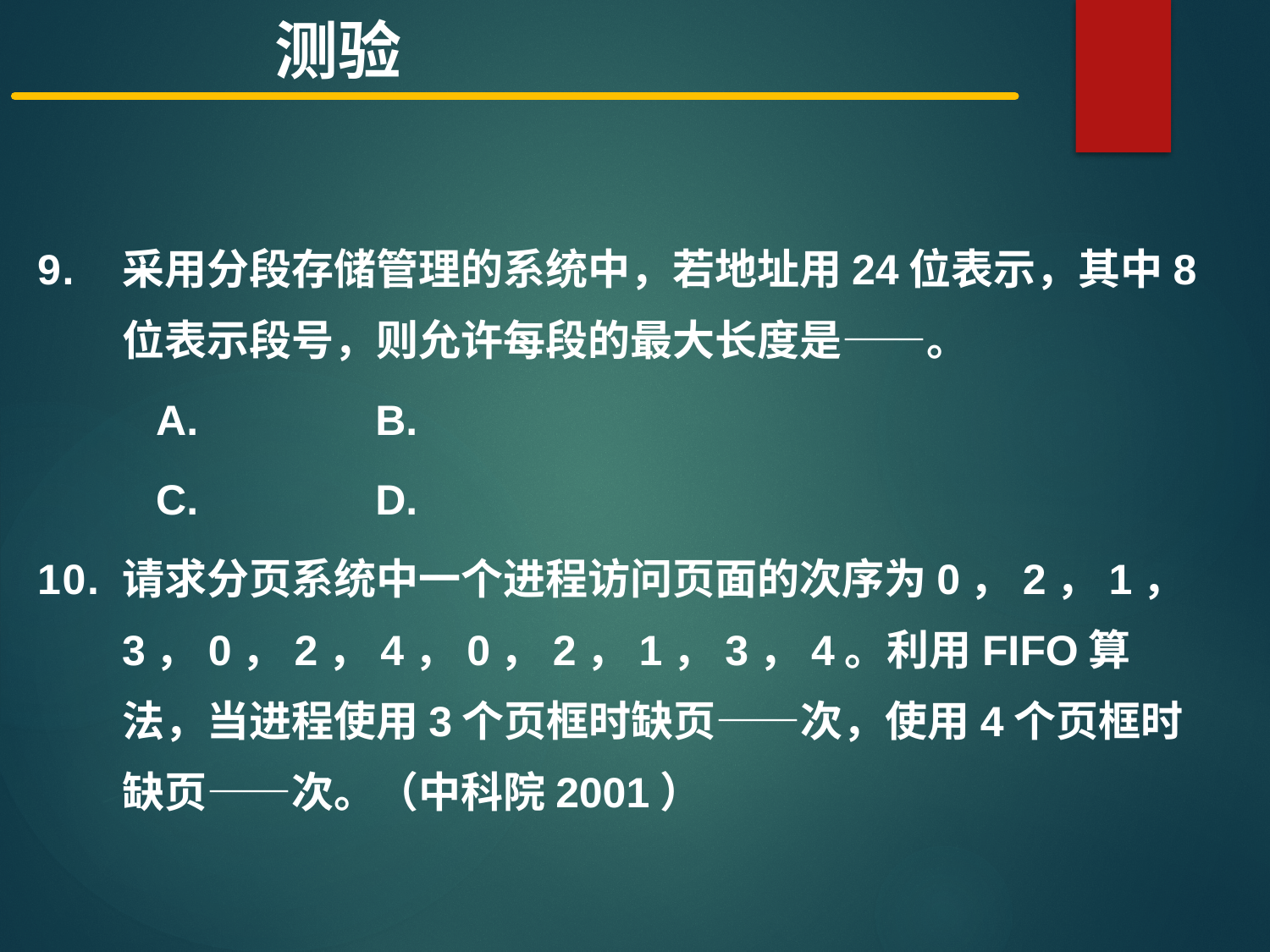

测验
采用分段存储管理的系统中，若地址用24位表示，其中8位表示段号，则允许每段的最大长度是——。
          A.               B.
          C.               D.
请求分页系统中一个进程访问页面的次序为0，2，1，3，0，2，4，0，2，1，3，4。利用FIFO算法，当进程使用3个页框时缺页——次，使用4个页框时缺页——次。（中科院2001）